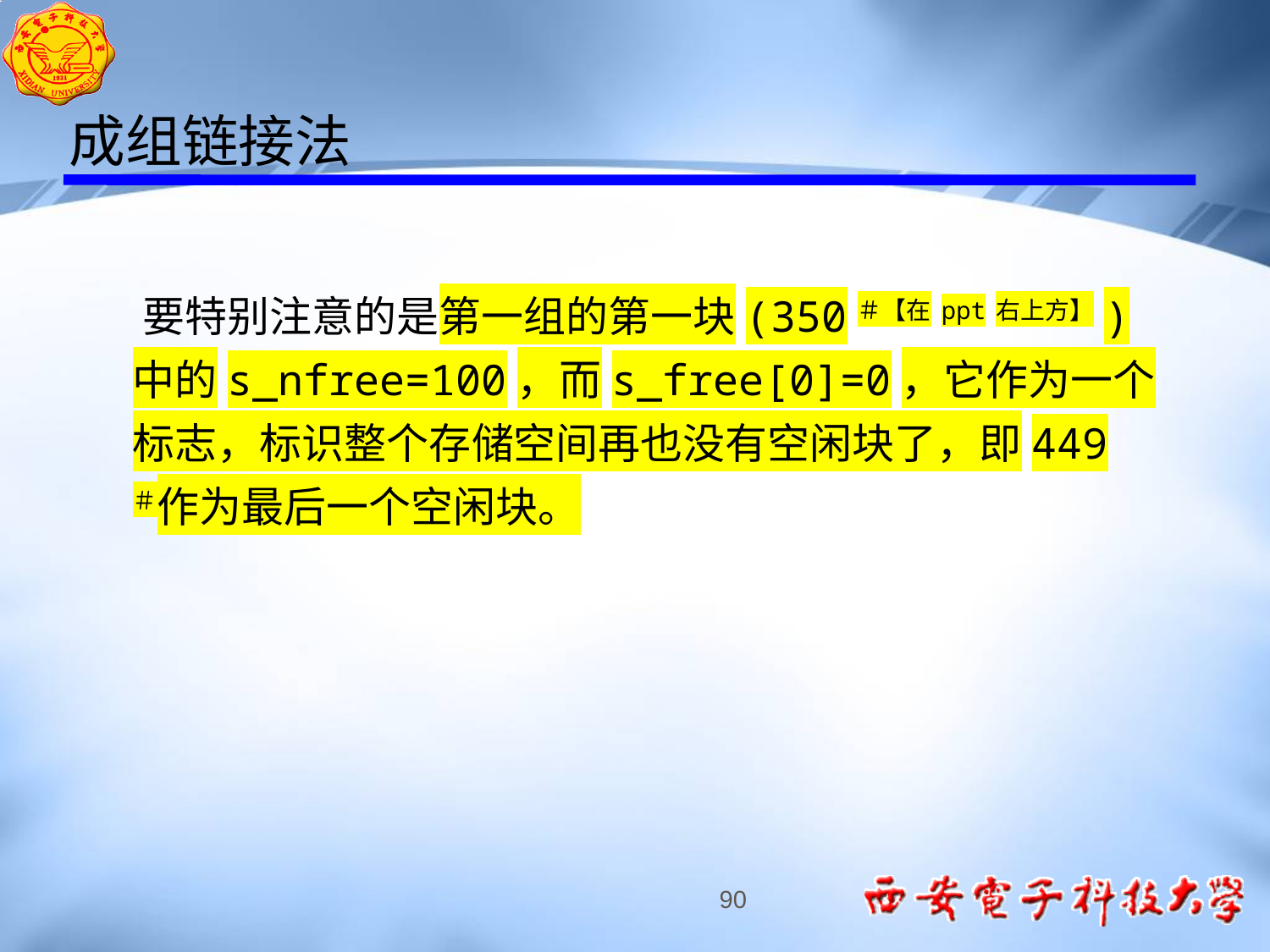

成组链接法

     要特别注意的是第一组的第一块(350＃【在ppt右上方】)中的s_nfree=100，而s_free[0]=0，它作为一个标志，标识整个存储空间再也没有空闲块了，即449 ＃作为最后一个空闲块。
90